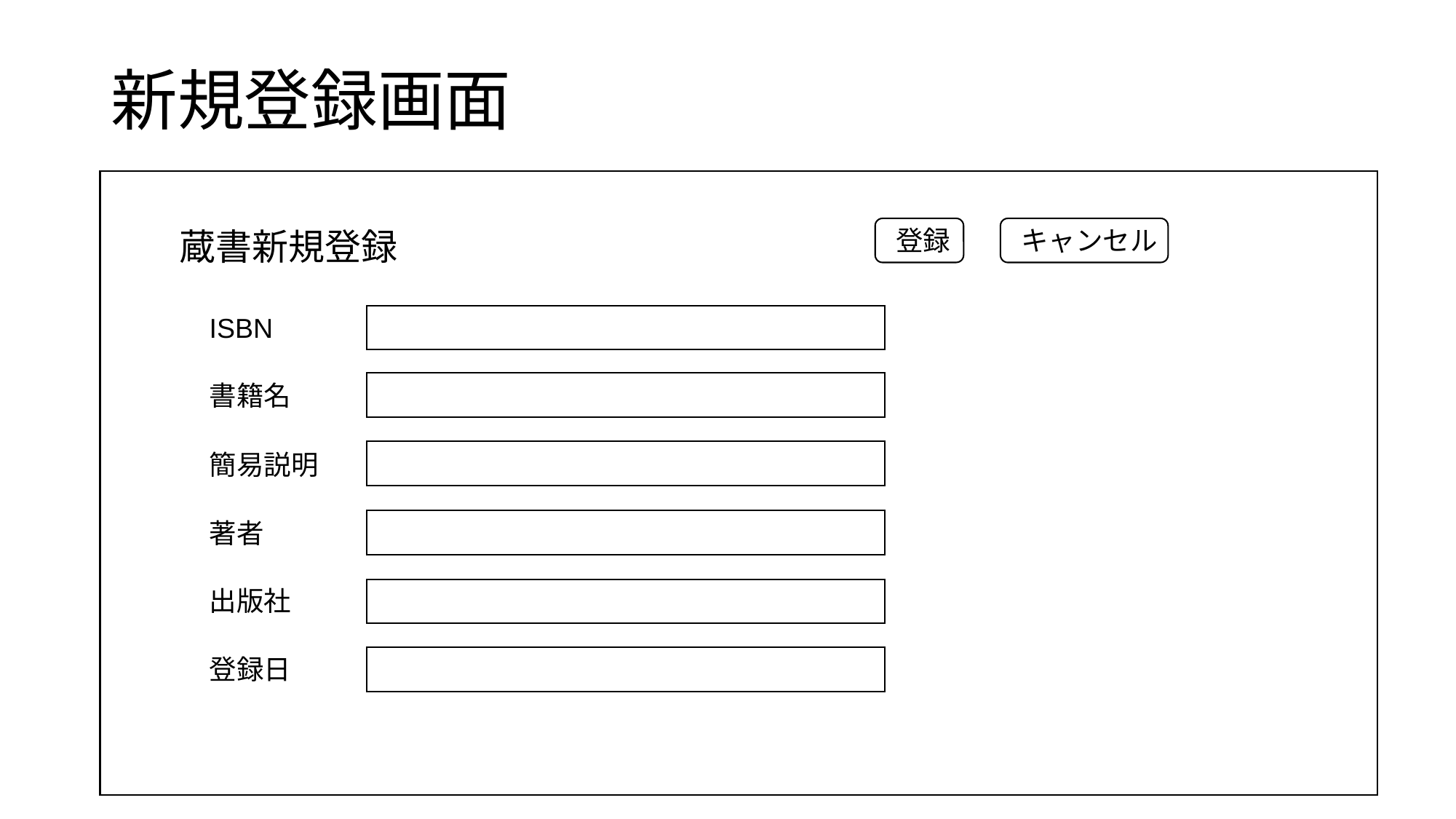

# 新規登録画面

蔵書新規登録
登録
キャンセル

ISBN

書籍名

簡易説明

著者
出版社

登録日